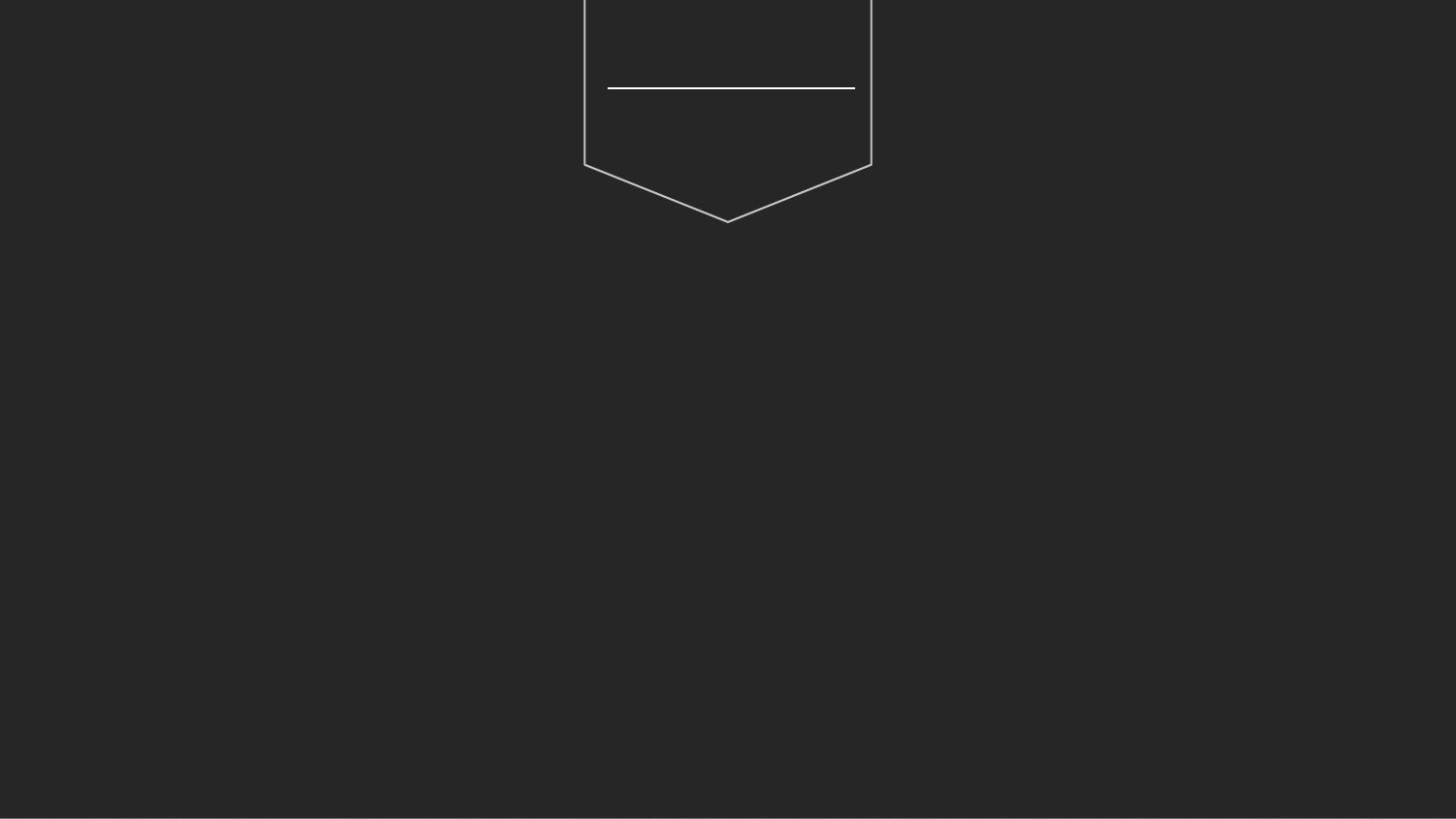

R 교육 세미나 1
ToBig’s  5기 박이삭
회귀분석
Regression